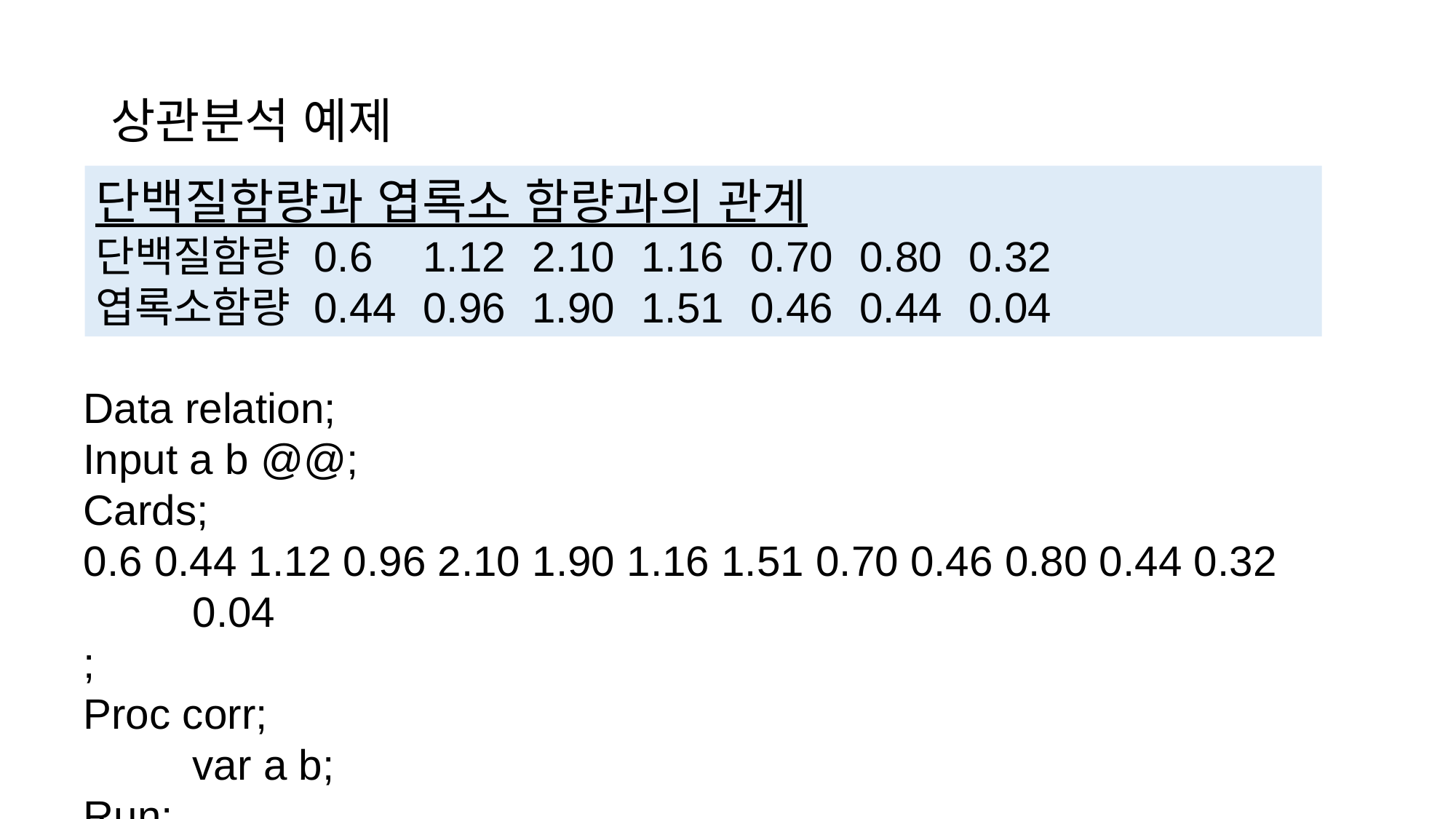

# 상관분석 예제
단백질함량과 엽록소 함량과의 관계
단백질함량 	0.6	1.12	2.10	1.16	0.70	0.80	0.32
엽록소함량	0.44	0.96	1.90	1.51	0.46	0.44	0.04
Data relation;
Input a b @@;
Cards;
0.6 0.44 1.12 0.96 2.10 1.90 1.16 1.51 0.70 0.46 0.80 0.44 0.32 0.04
;
Proc corr;
	var a b;
Run;